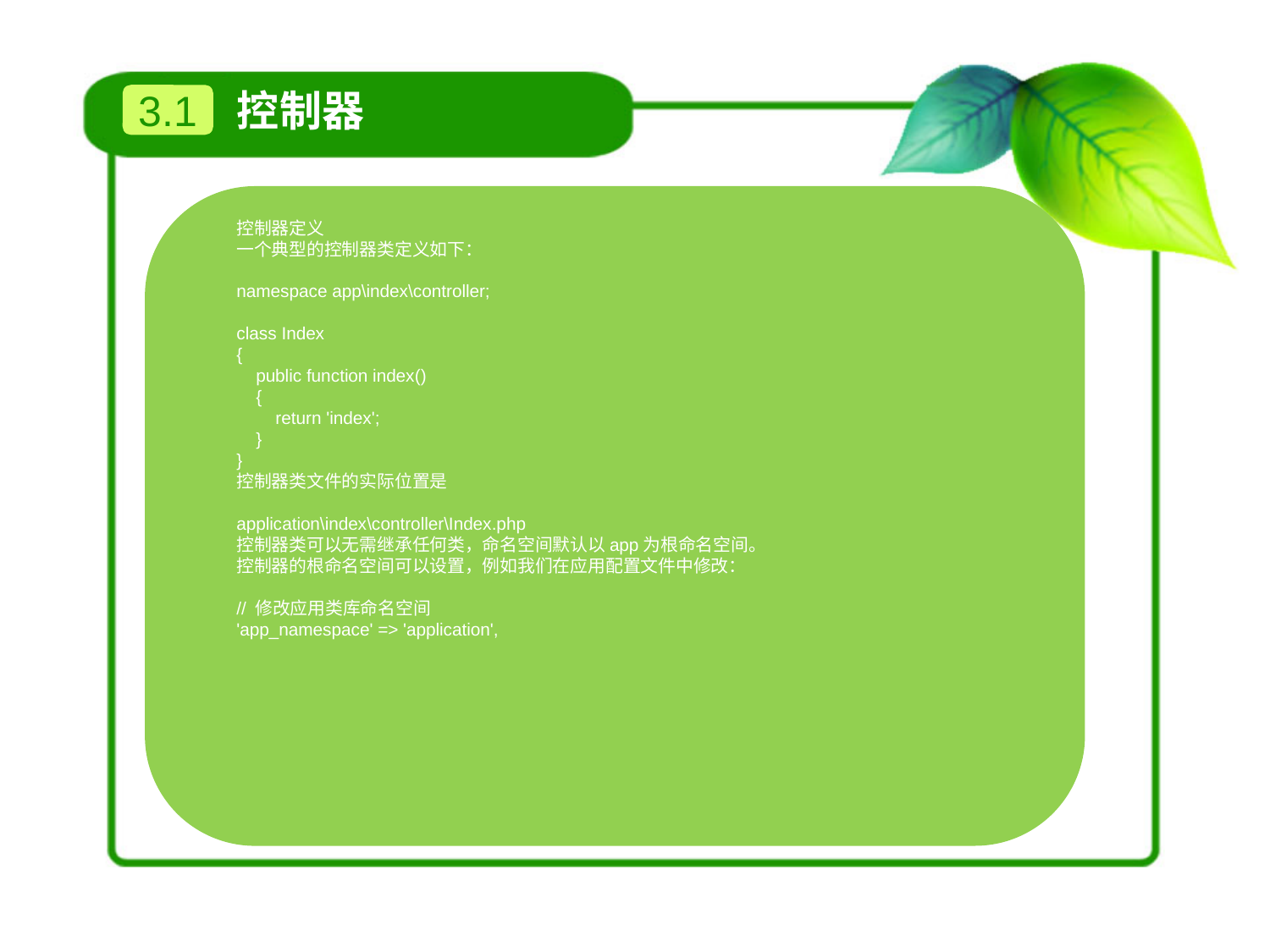

控制器
3.1

控制器定义
一个典型的控制器类定义如下：

namespace app\index\controller;

class Index
{
    public function index()
    {
        return 'index';
    }
}
控制器类文件的实际位置是

application\index\controller\Index.php
控制器类可以无需继承任何类，命名空间默认以app为根命名空间。
控制器的根命名空间可以设置，例如我们在应用配置文件中修改：

// 修改应用类库命名空间
'app_namespace' => 'application',